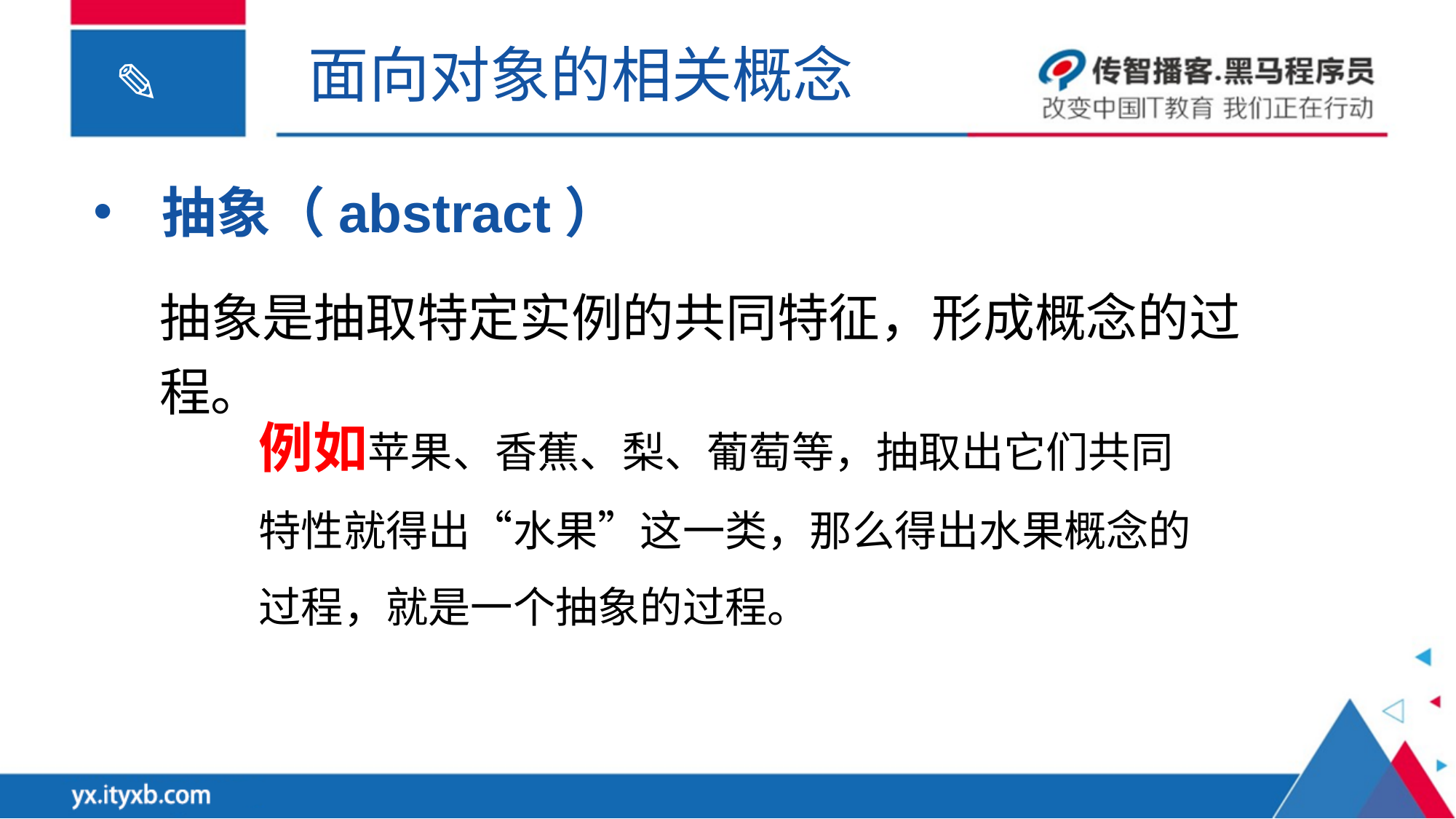

面向对象的相关概念
抽象（abstract）
抽象是抽取特定实例的共同特征，形成概念的过程。
例如苹果、香蕉、梨、葡萄等，抽取出它们共同特性就得出“水果”这一类，那么得出水果概念的过程，就是一个抽象的过程。